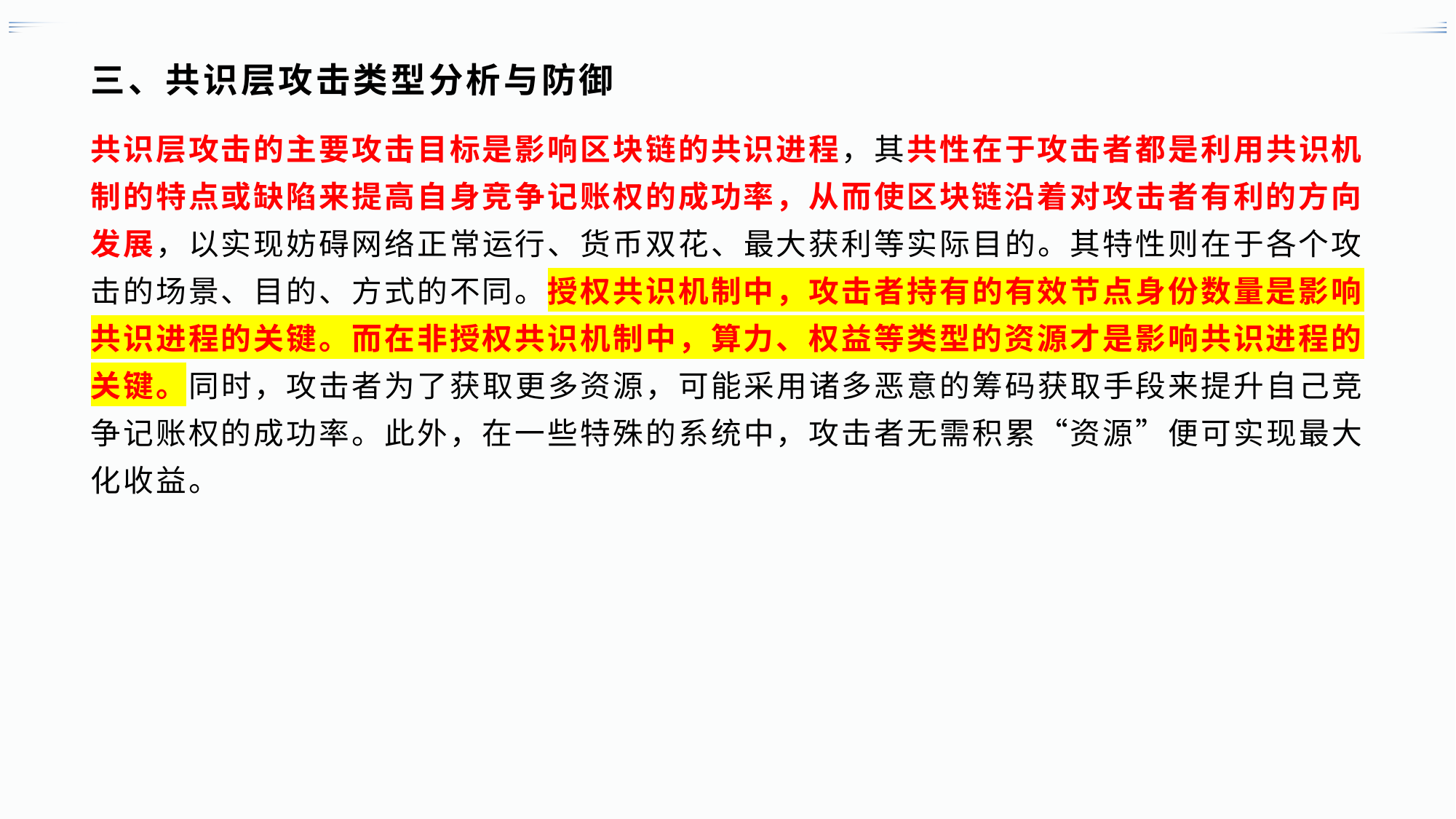

# 三、共识层攻击类型分析与防御
共识层攻击的主要攻击目标是影响区块链的共识进程，其共性在于攻击者都是利用共识机制的特点或缺陷来提高自身竞争记账权的成功率，从而使区块链沿着对攻击者有利的方向发展，以实现妨碍网络正常运行、货币双花、最大获利等实际目的。其特性则在于各个攻击的场景、目的、方式的不同。授权共识机制中，攻击者持有的有效节点身份数量是影响共识进程的关键。而在非授权共识机制中，算力、权益等类型的资源才是影响共识进程的关键。同时，攻击者为了获取更多资源，可能采用诸多恶意的筹码获取手段来提升自己竞争记账权的成功率。此外，在一些特殊的系统中，攻击者无需积累“资源”便可实现最大化收益。